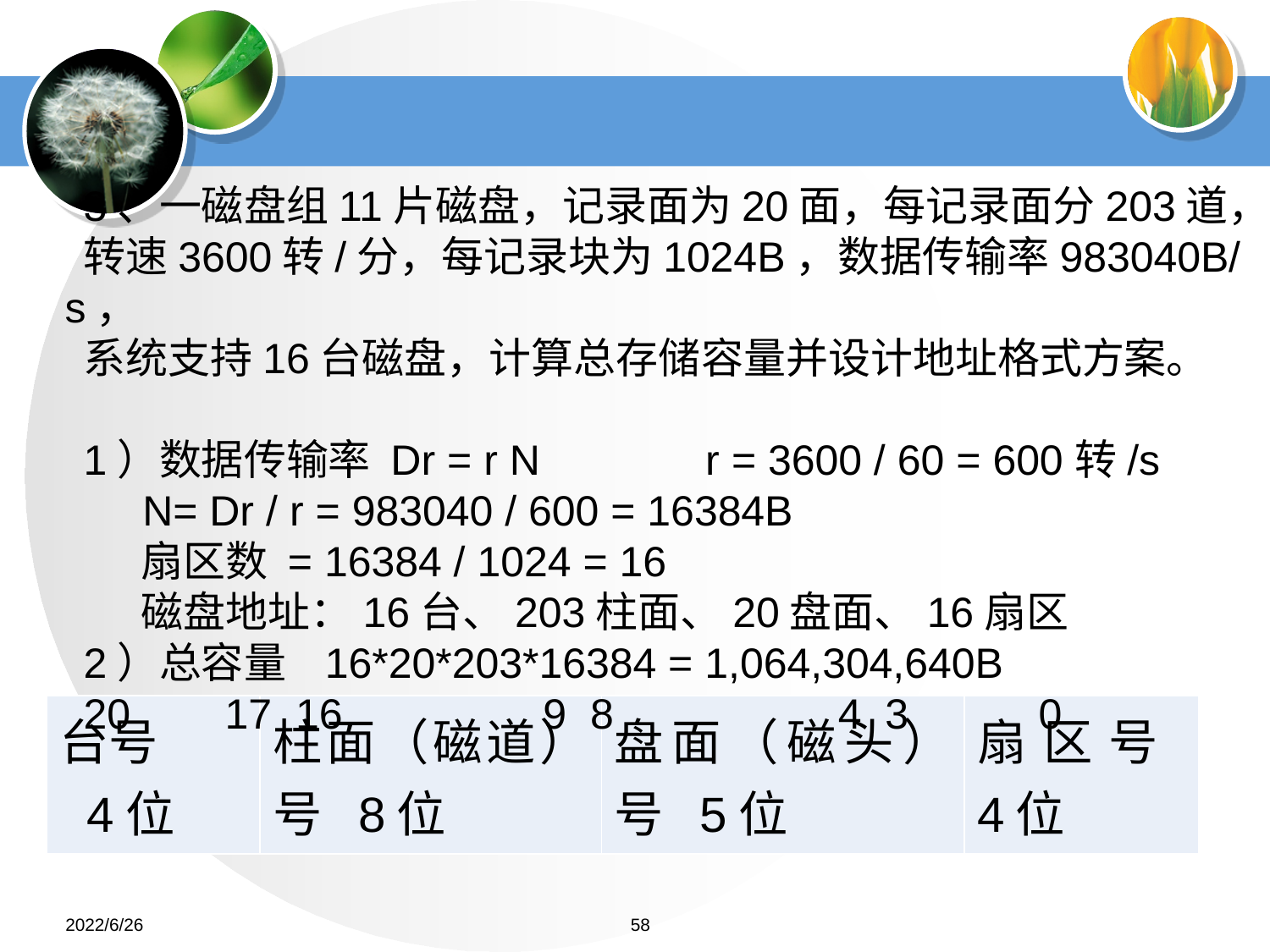

#

3、一磁盘组11片磁盘，记录面为20面，每记录面分203道，
转速3600转/分，每记录块为1024B，数据传输率983040B/s，
系统支持16台磁盘，计算总存储容量并设计地址格式方案。

1）数据传输率 Dr = r N              r = 3600 / 60 = 600转/s
     N= Dr / r = 983040 / 600 = 16384B
     扇区数 = 16384 / 1024 = 16
     磁盘地址：16台、203柱面、20盘面、16扇区
2）总容量   16*20*203*16384 = 1,064,304,640B
20        17  16                 9  8                   4  3           0
| 台号 4位 | 柱面（磁道）号 8位 | 盘面（磁头）号 5位 | 扇区号 4位 |
| --- | --- | --- | --- |
2022/6/26
58